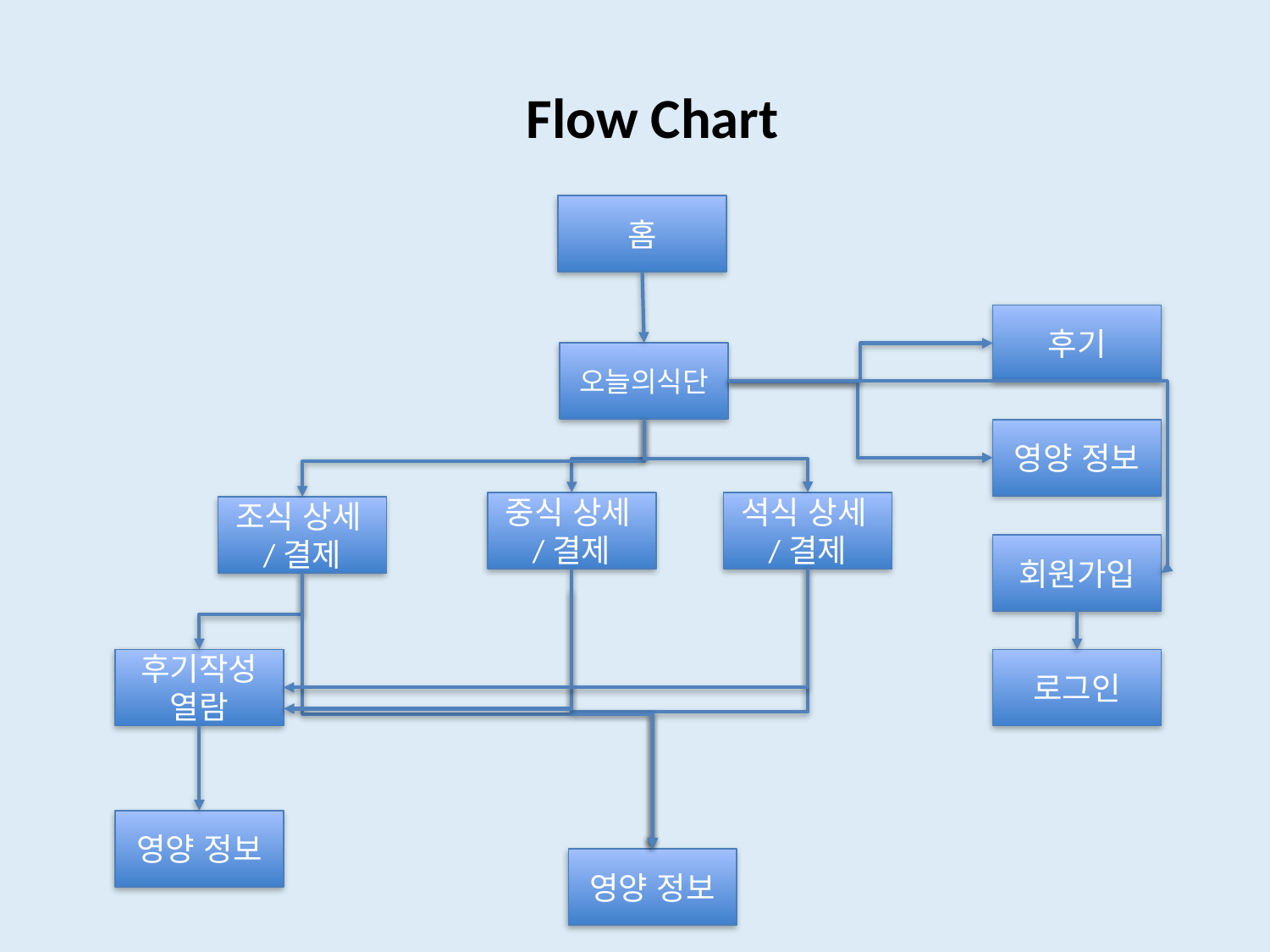

# Flow Chart
홈
후기
오늘의식단
영양 정보
석식 상세/결제
중식 상세/결제
조식 상세/결제
회원가입
후기작성열람
로그인
영양 정보
영양 정보